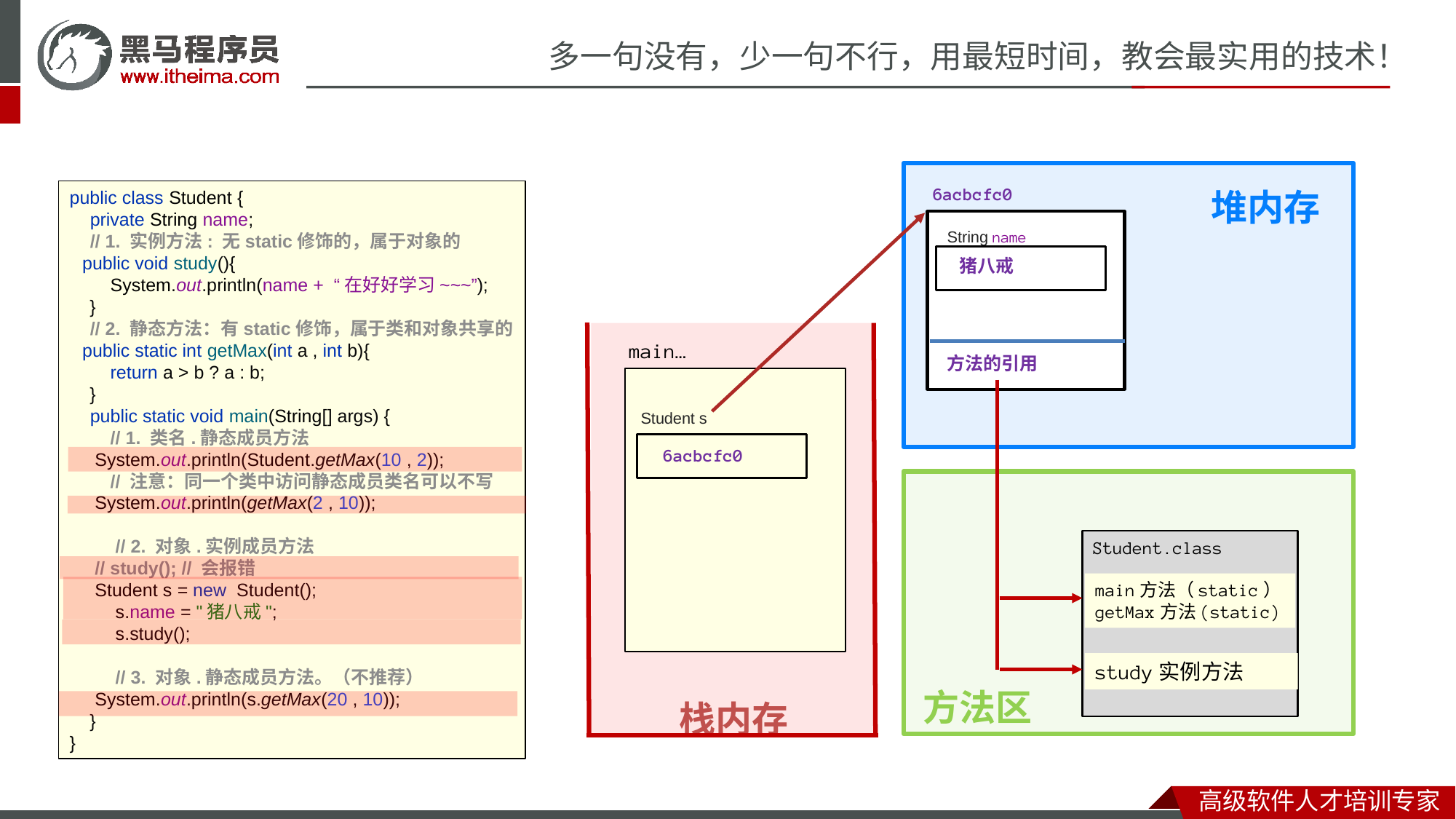

堆内存

6acbcfc0
public class Student {
    private String name;
    // 1. 实例方法: 无static修饰的，属于对象的
  public void study(){
        System.out.println(name +  “在好好学习~~~”);
    }
    // 2. 静态方法：有static修饰，属于类和对象共享的
  public static int getMax(int a , int b){
        return a > b ? a : b;
    }
    public static void main(String[] args) {
        // 1. 类名.静态成员方法
     System.out.println(Student.getMax(10 , 2));
        // 注意：同一个类中访问静态成员类名可以不写
     System.out.println(getMax(2 , 10));
         // 2. 对象.实例成员方法
     // study(); // 会报错
     Student s = new  Student();
         s.name = "猪八戒";
         s.study();
         // 3. 对象.静态成员方法。（不推荐）
     System.out.println(s.getMax(20 , 10));
    }
}

String name

猪八戒

栈内存
main…
方法的引用

Student s

6acbcfc0

方法区

Student.class

main方法（static）
getMax方法(static)

study实例方法